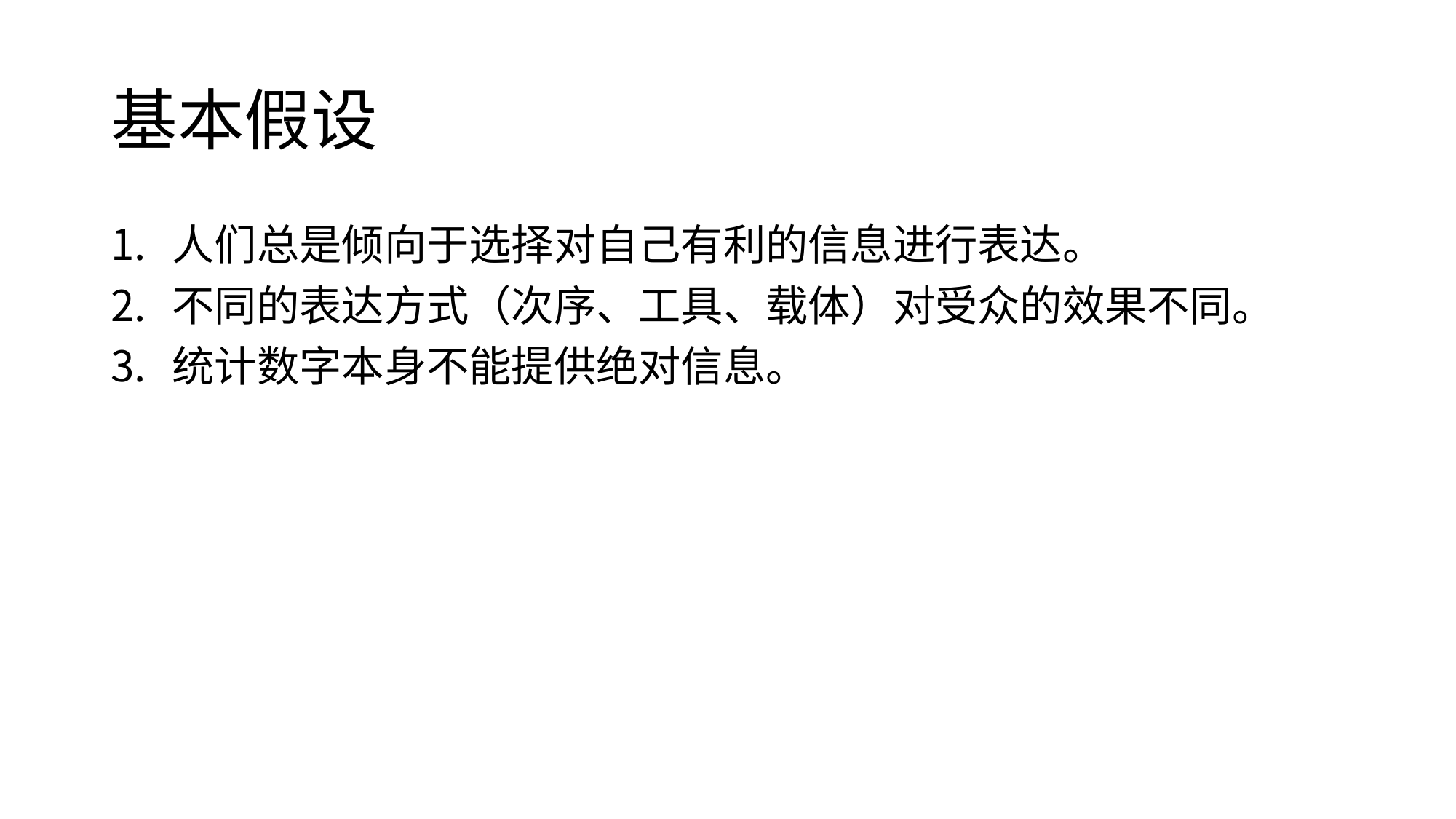

# 基本假设
人们总是倾向于选择对自己有利的信息进行表达。
不同的表达方式（次序、工具、载体）对受众的效果不同。
统计数字本身不能提供绝对信息。